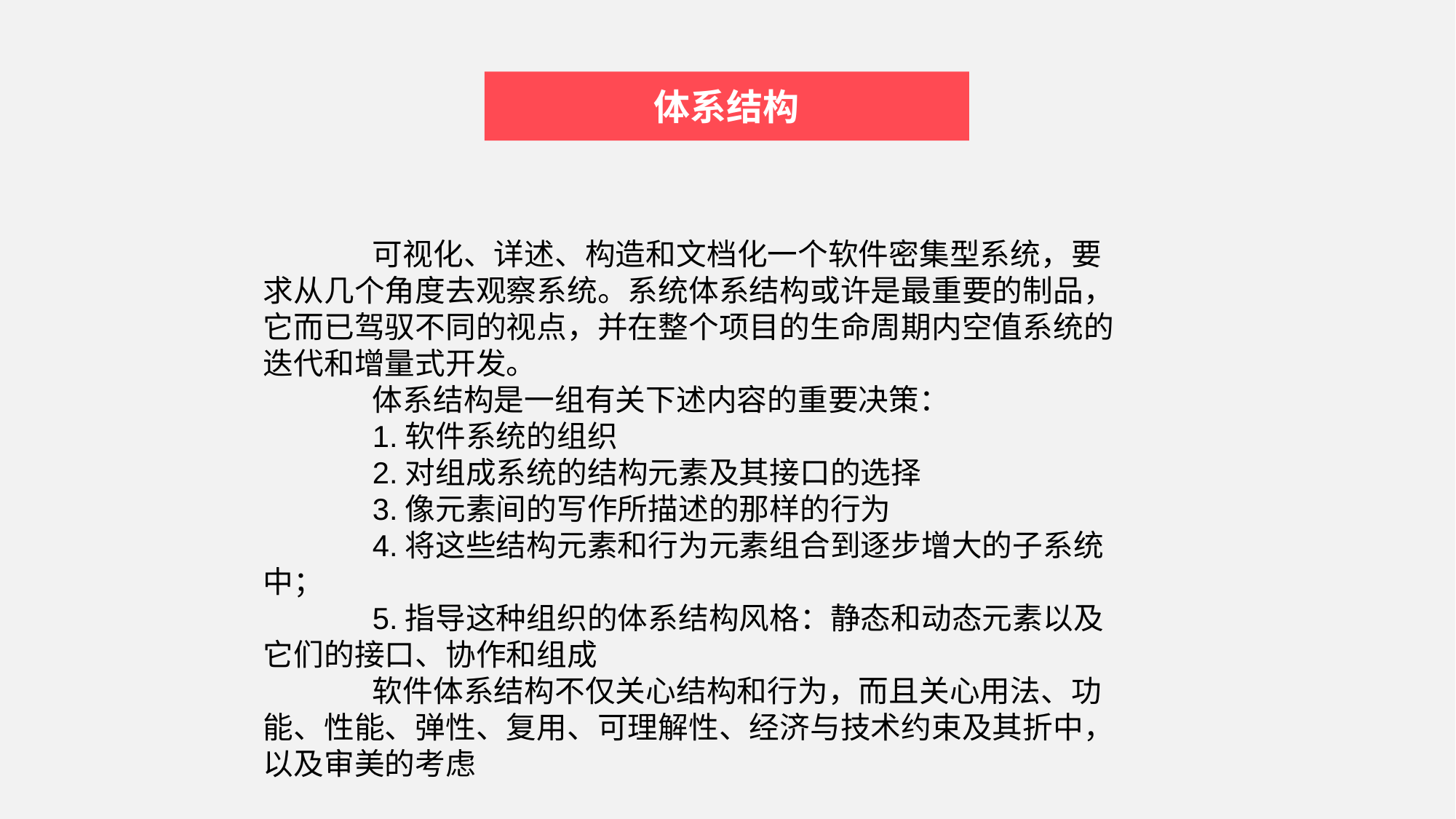

体系结构
	可视化、详述、构造和文档化一个软件密集型系统，要求从几个角度去观察系统。系统体系结构或许是最重要的制品，它而已驾驭不同的视点，并在整个项目的生命周期内空值系统的迭代和增量式开发。
	体系结构是一组有关下述内容的重要决策：
	1.软件系统的组织
	2.对组成系统的结构元素及其接口的选择
	3.像元素间的写作所描述的那样的行为
	4.将这些结构元素和行为元素组合到逐步增大的子系统中；
	5.指导这种组织的体系结构风格：静态和动态元素以及它们的接口、协作和组成
	软件体系结构不仅关心结构和行为，而且关心用法、功能、性能、弹性、复用、可理解性、经济与技术约束及其折中，以及审美的考虑